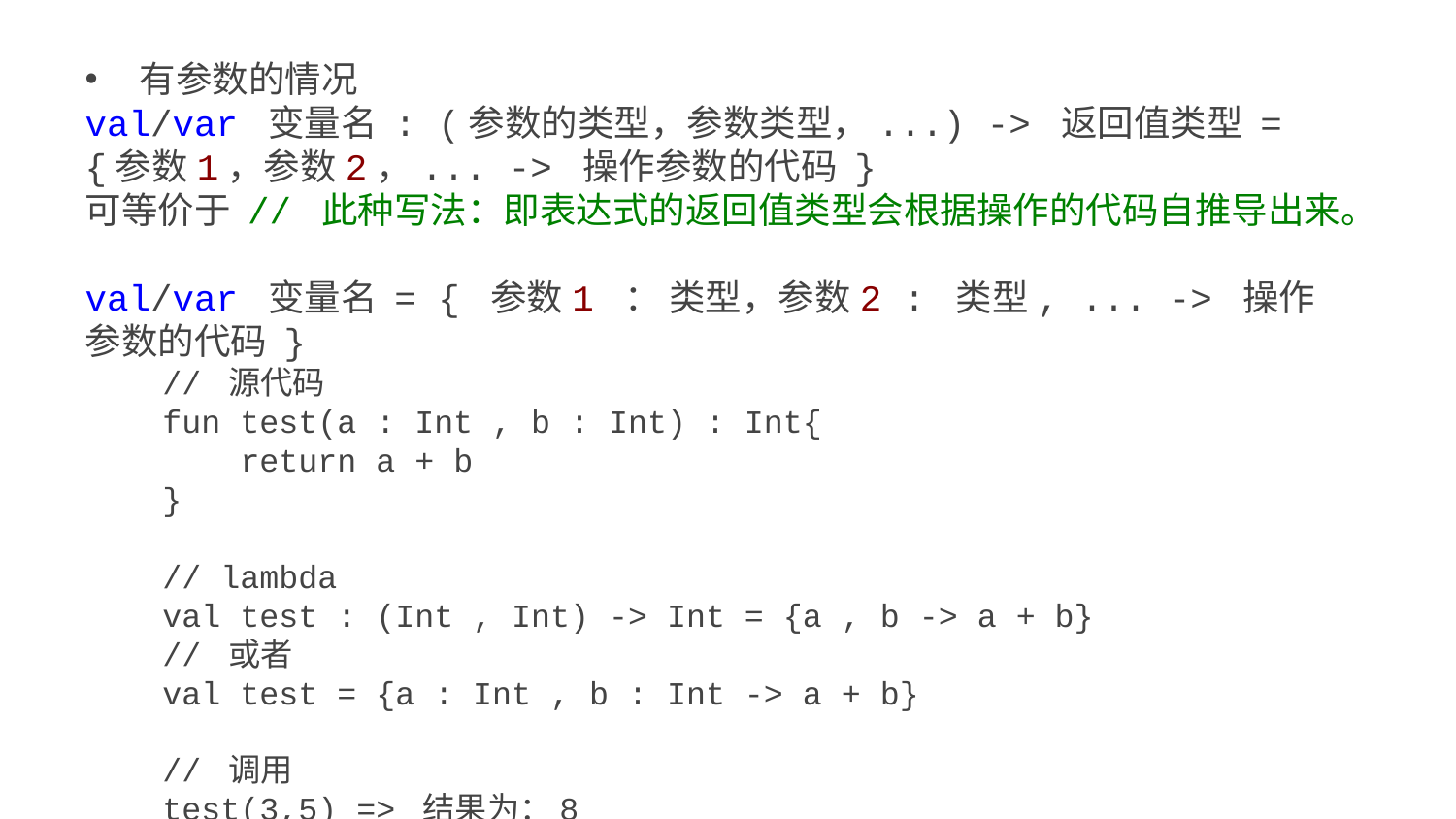

有参数的情况
val/var 变量名 : (参数的类型，参数类型，...) -> 返回值类型 = {参数1，参数2，... -> 操作参数的代码 }
可等价于 // 此种写法：即表达式的返回值类型会根据操作的代码自推导出来。
val/var 变量名 = { 参数1 ： 类型，参数2 : 类型, ... -> 操作参数的代码 }
    // 源代码
    fun test(a : Int , b : Int) : Int{
        return a + b
    }

    // lambda
    val test : (Int , Int) -> Int = {a , b -> a + b}
    // 或者
    val test = {a : Int , b : Int -> a + b}

    // 调用
    test(3,5) => 结果为：8
#